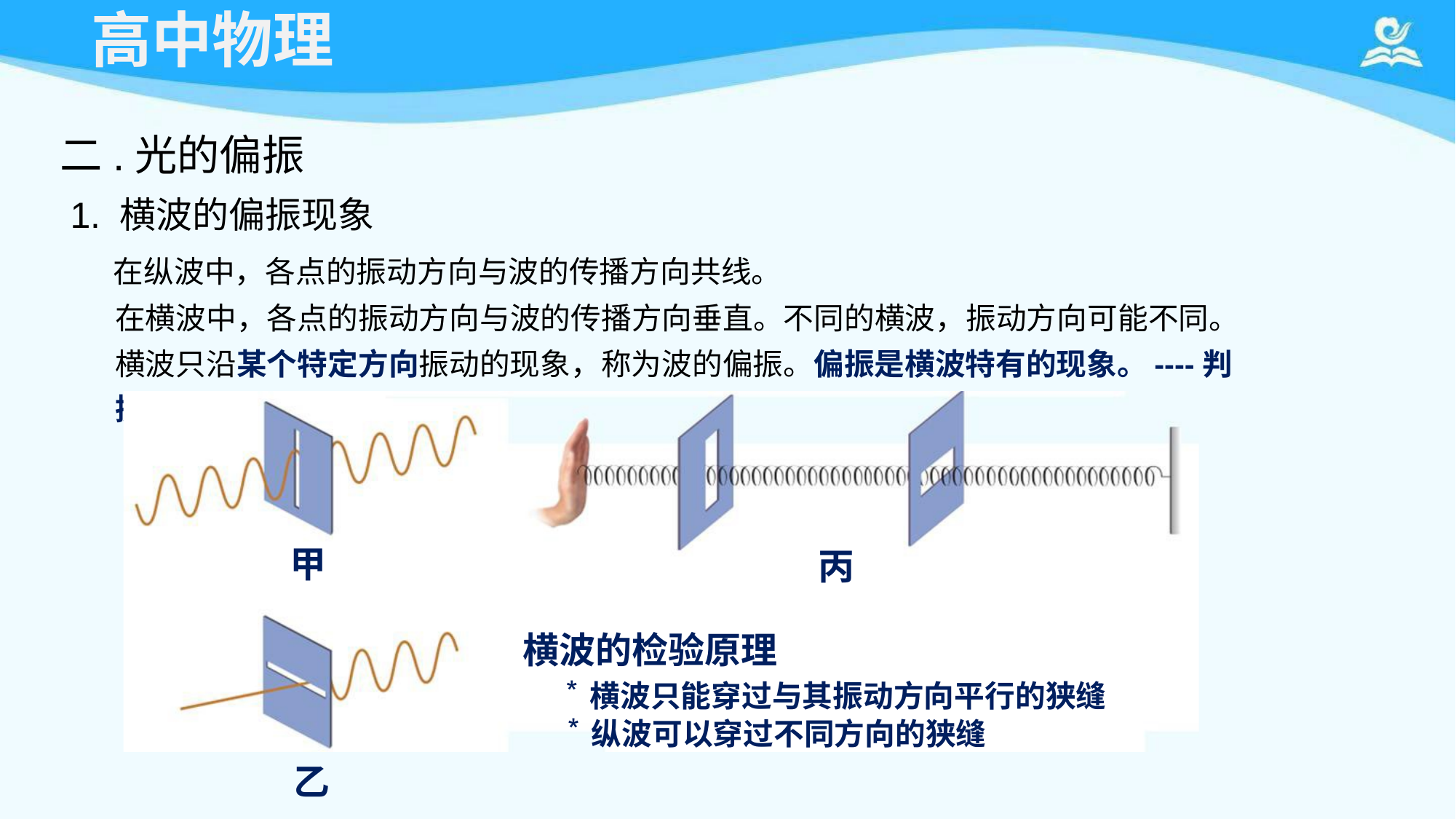

# 高中物理
二.光的偏振
1. 横波的偏振现象
在纵波中，各点的振动方向与波的传播方向共线。
在横波中，各点的振动方向与波的传播方向垂直。不同的横波，振动方向可能不同。 横波只沿某个特定方向振动的现象，称为波的偏振。偏振是横波特有的现象。----判据

甲
丙
横波的检验原理
横波只能穿过与其振动方向平行的狭缝
纵波可以穿过不同方向的狭缝
乙